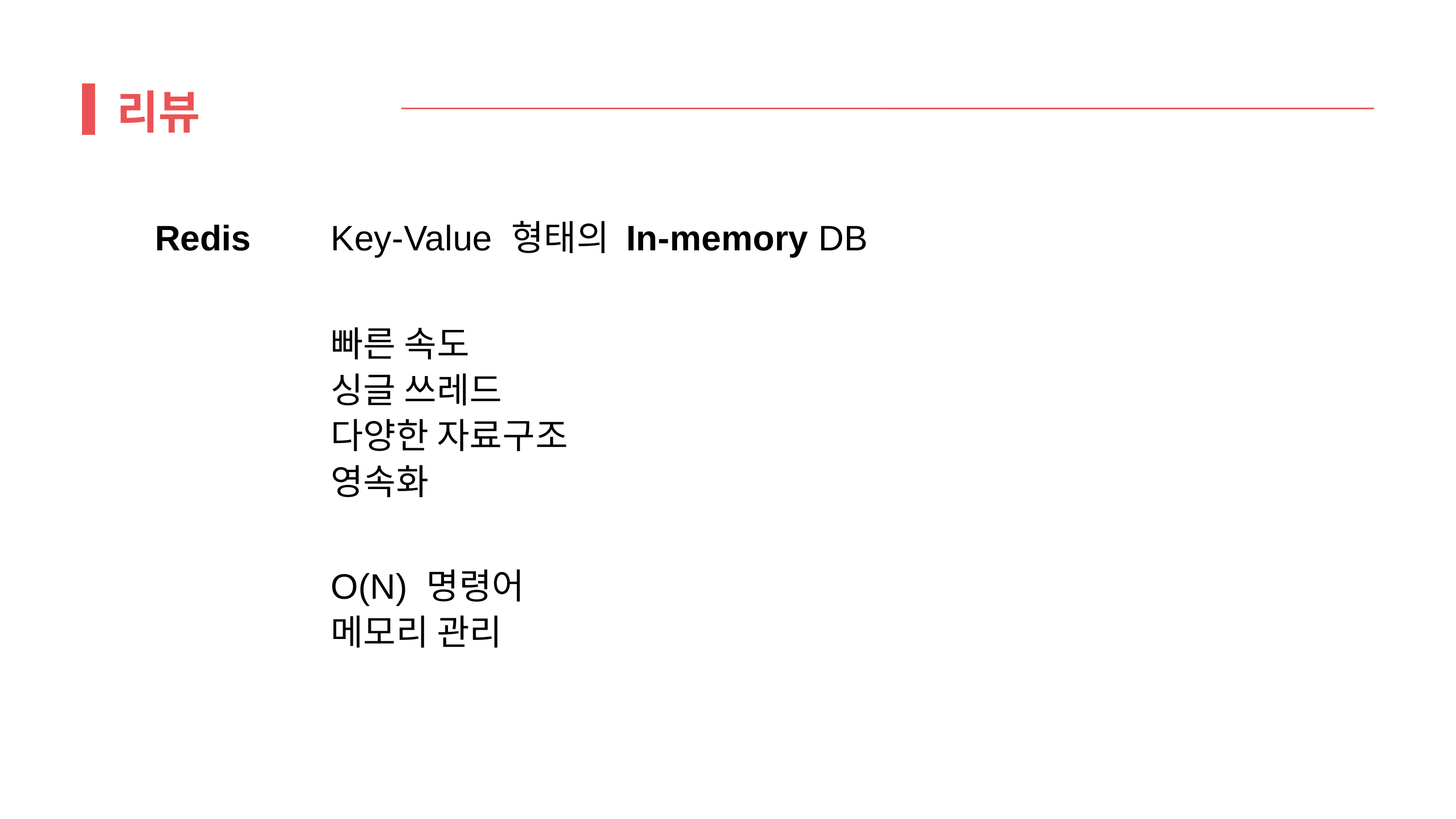

리뷰

Redis
Key-Value 형태의 In-memory DB
빠른 속도
싱글 쓰레드
다양한 자료구조
영속화
O(N) 명령어
메모리 관리